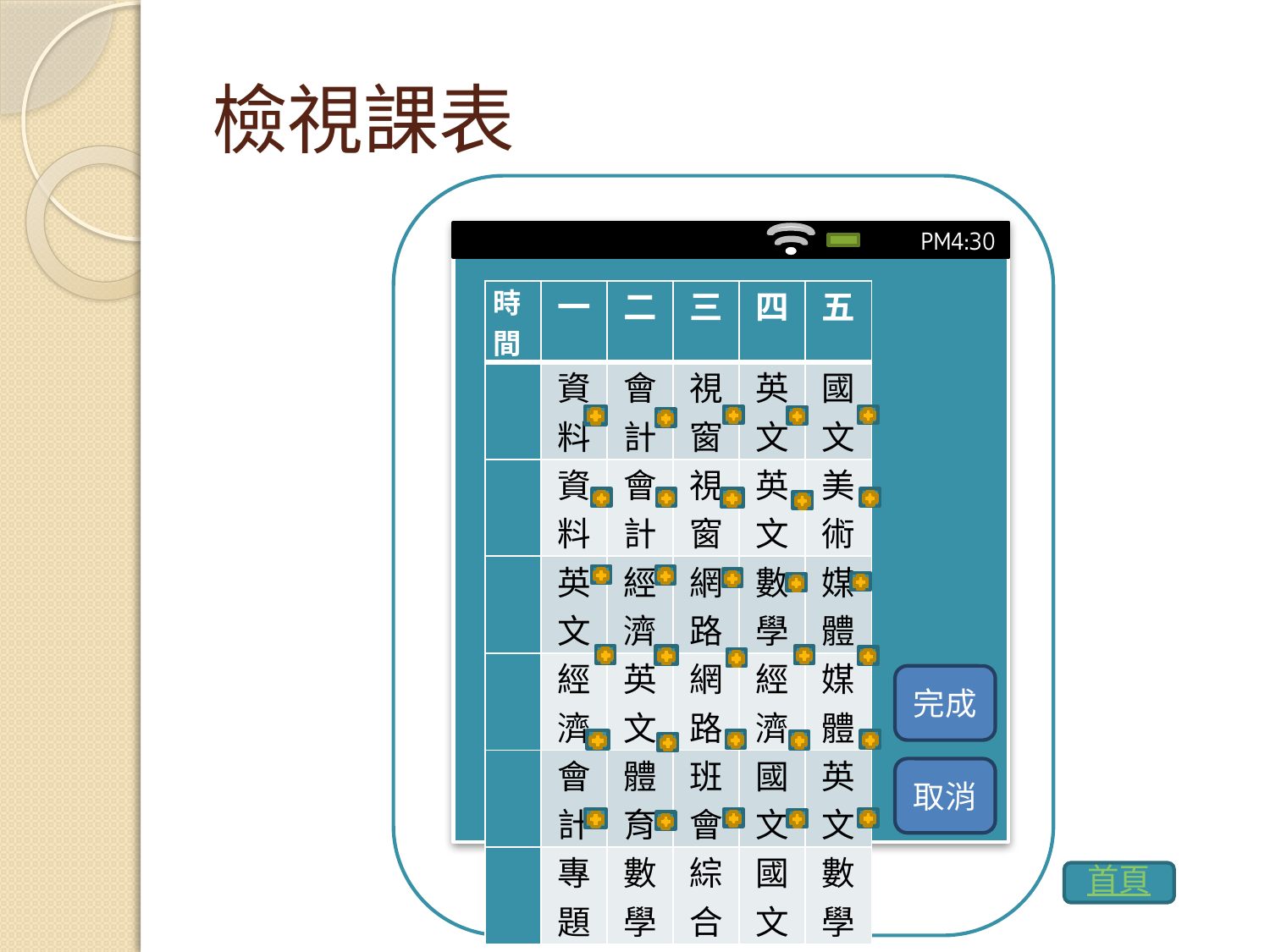

# 檢視課表

PM4:30

| 時間 | 一 | 二 | 三 | 四 | 五 |
| --- | --- | --- | --- | --- | --- |
|  | 資料 | 會計 | 視窗 | 英文 | 國文 |
|  | 資料 | 會計 | 視窗 | 英文 | 美術 |
|  | 英文 | 經濟 | 網路 | 數學 | 媒體 |
|  | 經濟 | 英文 | 網路 | 經濟 | 媒體 |
|  | 會計 | 體育 | 班會 | 國文 | 英文 |
|  | 專題 | 數學 | 綜合 | 國文 | 數學 |

完成

取消

首頁